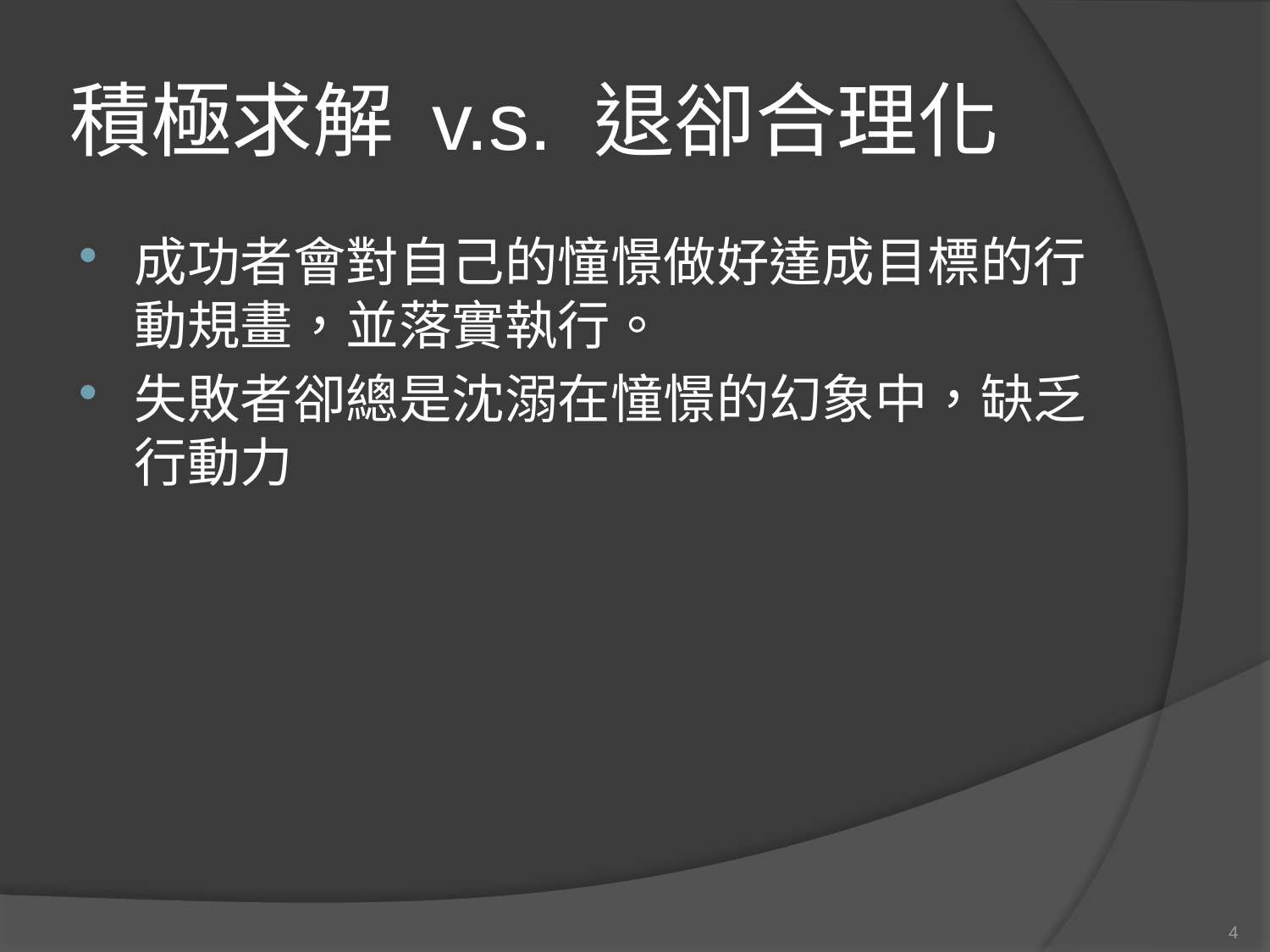

# 積極求解 v.s. 退卻合理化
成功者會對自己的憧憬做好達成目標的行動規畫，並落實執行。
失敗者卻總是沈溺在憧憬的幻象中，缺乏行動力
4